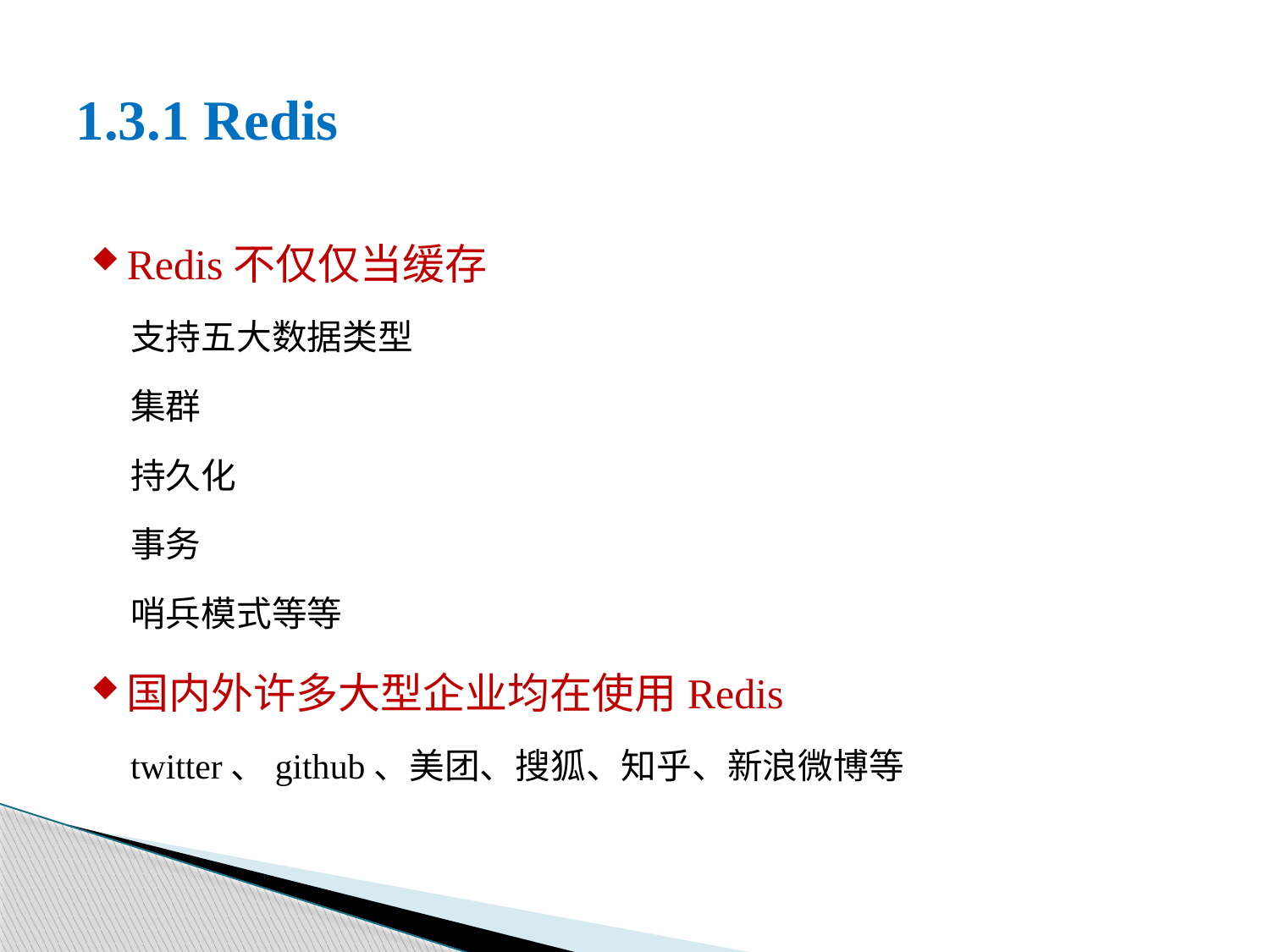

# 1.3.1 Redis
Redis不仅仅当缓存
支持五大数据类型
集群
持久化
事务
哨兵模式等等
国内外许多大型企业均在使用Redis
twitter、github、美团、搜狐、知乎、新浪微博等